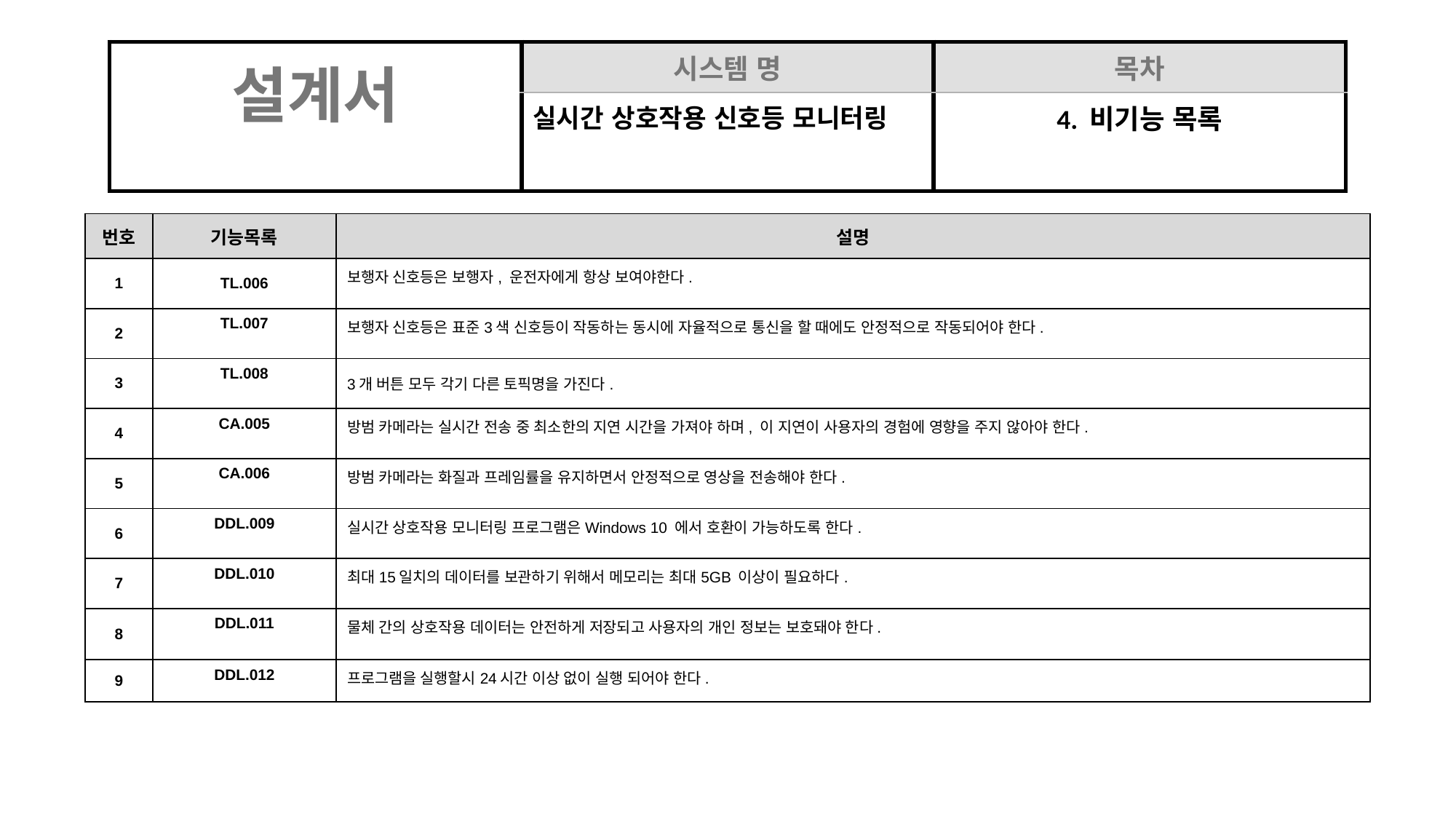

| 설계서 | 시스템 명 | 목차 |
| --- | --- | --- |
|  | 실시간 상호작용 신호등 모니터링 | 4. 비기능 목록 |
| 번호 | 기능목록 | 설명 |
| --- | --- | --- |
| 1 | TL.006 | 보행자 신호등은 보행자, 운전자에게 항상 보여야한다. |
| 2 | TL.007 | 보행자 신호등은 표준3색 신호등이 작동하는 동시에 자율적으로 통신을 할 때에도 안정적으로 작동되어야 한다. |
| 3 | TL.008 | 3개 버튼 모두 각기 다른 토픽명을 가진다. |
| 4 | CA.005 | 방범 카메라는 실시간 전송 중 최소한의 지연 시간을 가져야 하며, 이 지연이 사용자의 경험에 영향을 주지 않아야 한다. |
| 5 | CA.006 | 방범 카메라는 화질과 프레임률을 유지하면서 안정적으로 영상을 전송해야 한다. |
| 6 | DDL.009 | 실시간 상호작용 모니터링 프로그램은Windows 10 에서 호환이 가능하도록 한다. |
| 7 | DDL.010 | 최대15일치의 데이터를 보관하기 위해서 메모리는 최대5GB 이상이 필요하다. |
| 8 | DDL.011 | 물체 간의 상호작용 데이터는 안전하게 저장되고 사용자의 개인 정보는 보호돼야 한다. |
| 9 | DDL.012 | 프로그램을 실행할시24시간 이상 없이 실행 되어야 한다. |